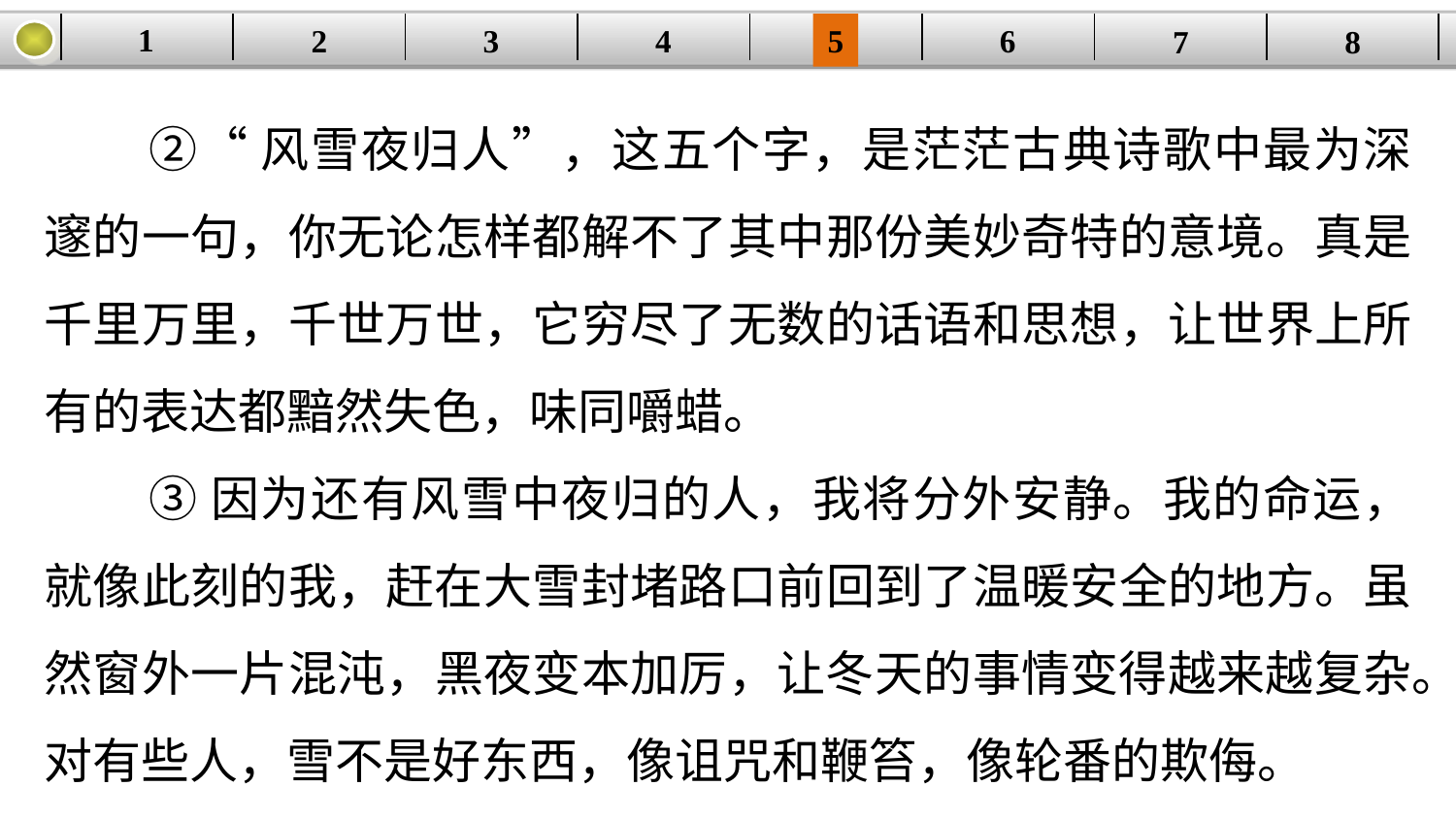

1
2
3
4
|  |  |  |  |  |  |  |  |
| --- | --- | --- | --- | --- | --- | --- | --- |
5
6
7
8

②“风雪夜归人”，这五个字，是茫茫古典诗歌中最为深邃的一句，你无论怎样都解不了其中那份美妙奇特的意境。真是千里万里，千世万世，它穷尽了无数的话语和思想，让世界上所有的表达都黯然失色，味同嚼蜡。
③因为还有风雪中夜归的人，我将分外安静。我的命运，就像此刻的我，赶在大雪封堵路口前回到了温暖安全的地方。虽然窗外一片混沌，黑夜变本加厉，让冬天的事情变得越来越复杂。对有些人，雪不是好东西，像诅咒和鞭笞，像轮番的欺侮。